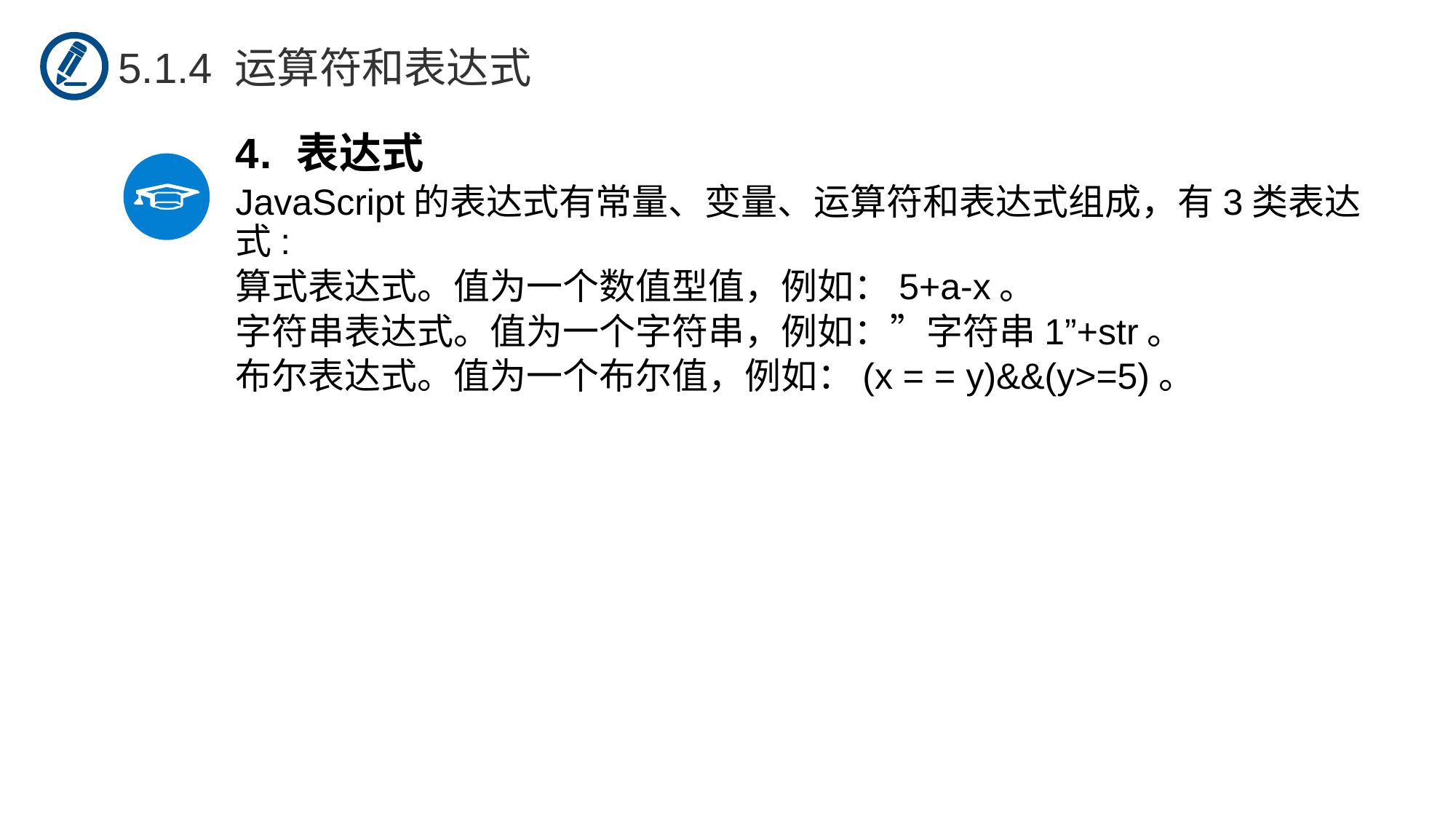

5.1.4 运算符和表达式
表达式
JavaScript的表达式有常量、变量、运算符和表达式组成，有3类表达式:
算式表达式。值为一个数值型值，例如：5+a-x。
字符串表达式。值为一个字符串，例如：”字符串1”+str。
布尔表达式。值为一个布尔值，例如：(x = = y)&&(y>=5)。